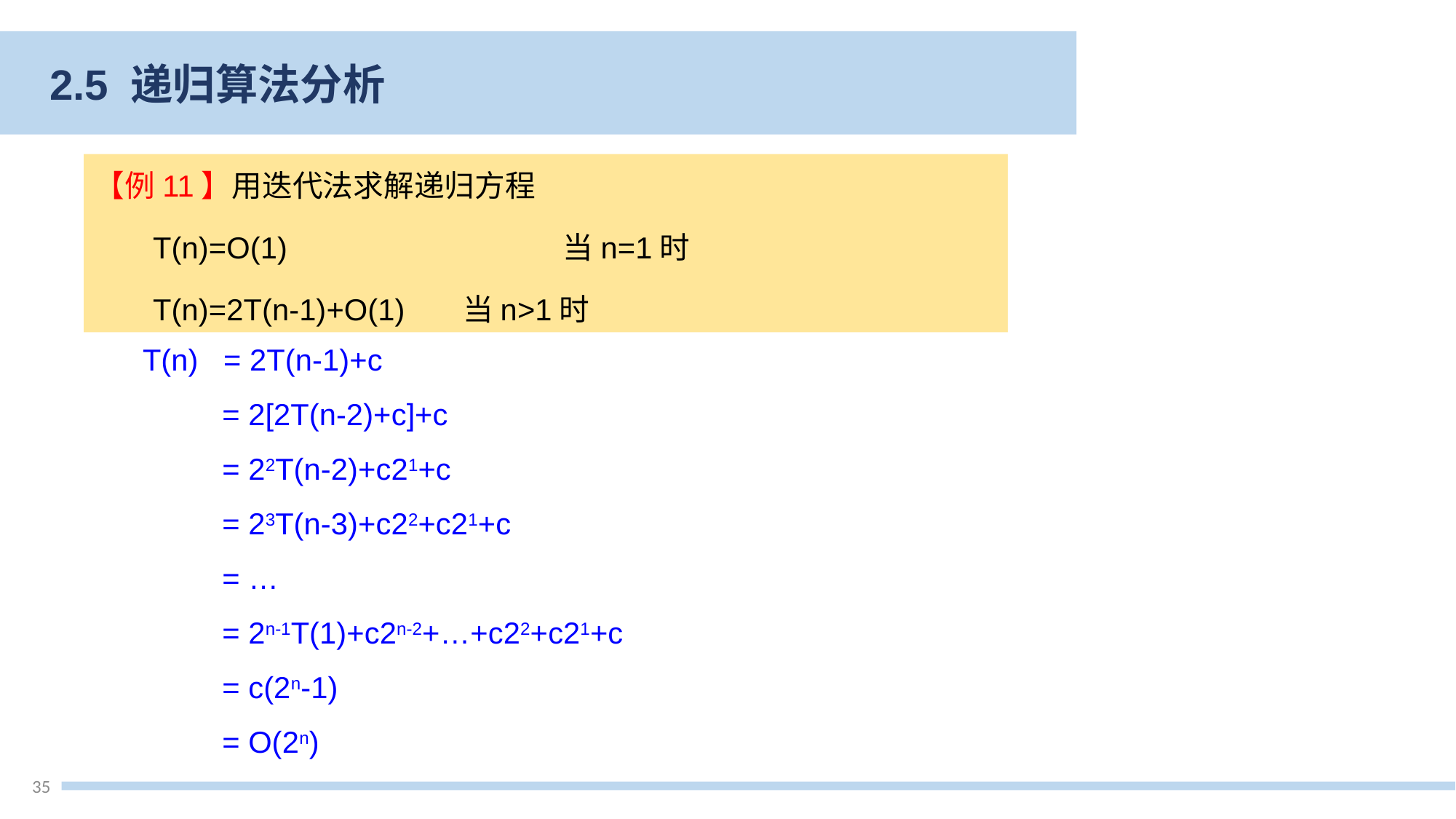

2.5 递归算法分析
【例11】用迭代法求解递归方程
       T(n)=O(1)   	                当n=1时
       T(n)=2T(n-1)+O(1)      当n>1时
  T(n)   = 2T(n-1)+c
     = 2[2T(n-2)+c]+c
     = 22T(n-2)+c21+c
     = 23T(n-3)+c22+c21+c
     = …
     = 2n-1T(1)+c2n-2+…+c22+c21+c
     = c(2n-1)
     = O(2n)
35